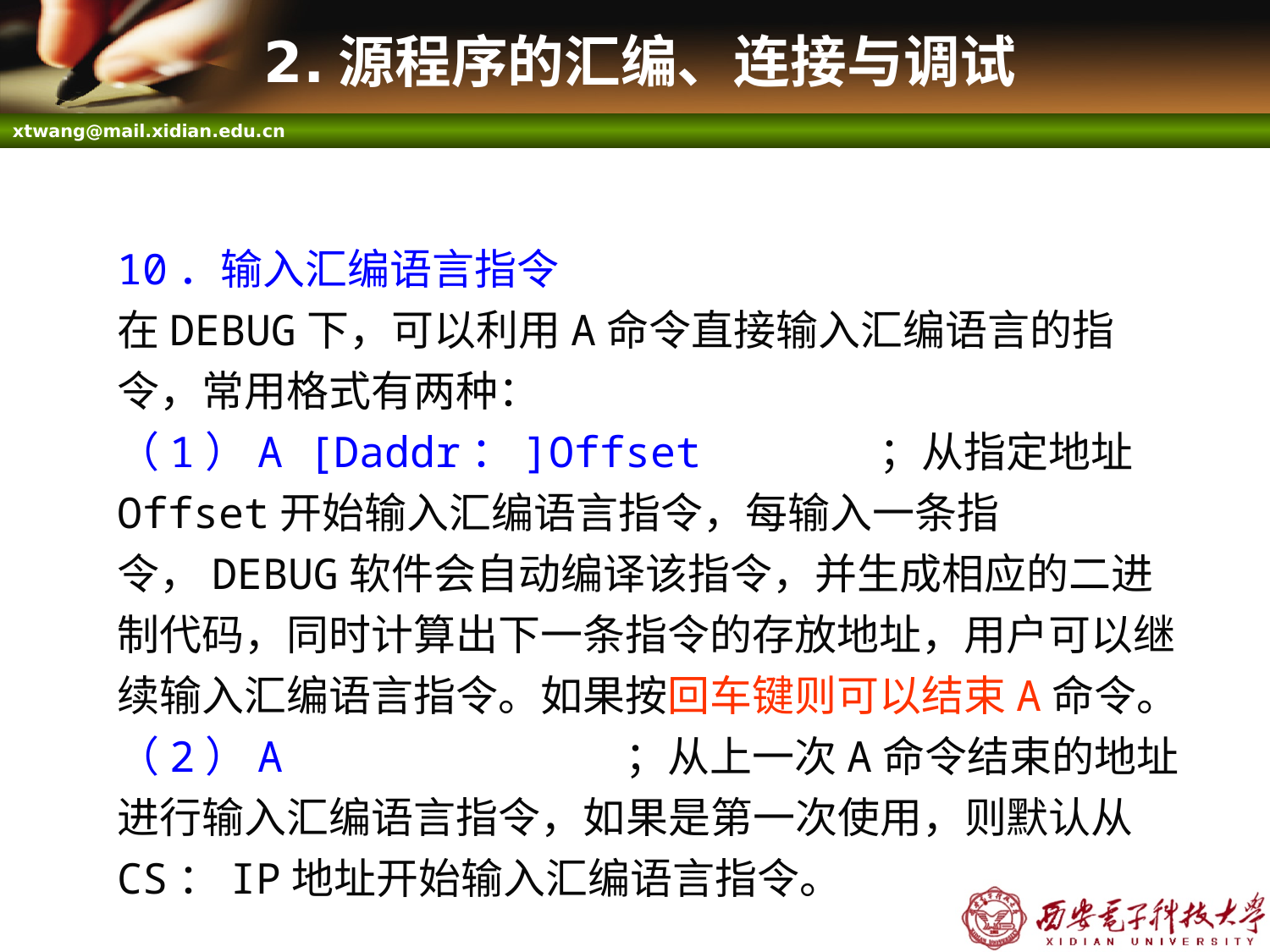

# 2.源程序的汇编、连接与调试
10．输入汇编语言指令
在DEBUG下，可以利用A命令直接输入汇编语言的指令，常用格式有两种：
（1）A [Daddr：]Offset		；从指定地址Offset开始输入汇编语言指令，每输入一条指令，DEBUG软件会自动编译该指令，并生成相应的二进制代码，同时计算出下一条指令的存放地址，用户可以继续输入汇编语言指令。如果按回车键则可以结束A命令。
（2）A			；从上一次A命令结束的地址进行输入汇编语言指令，如果是第一次使用，则默认从CS：IP地址开始输入汇编语言指令。